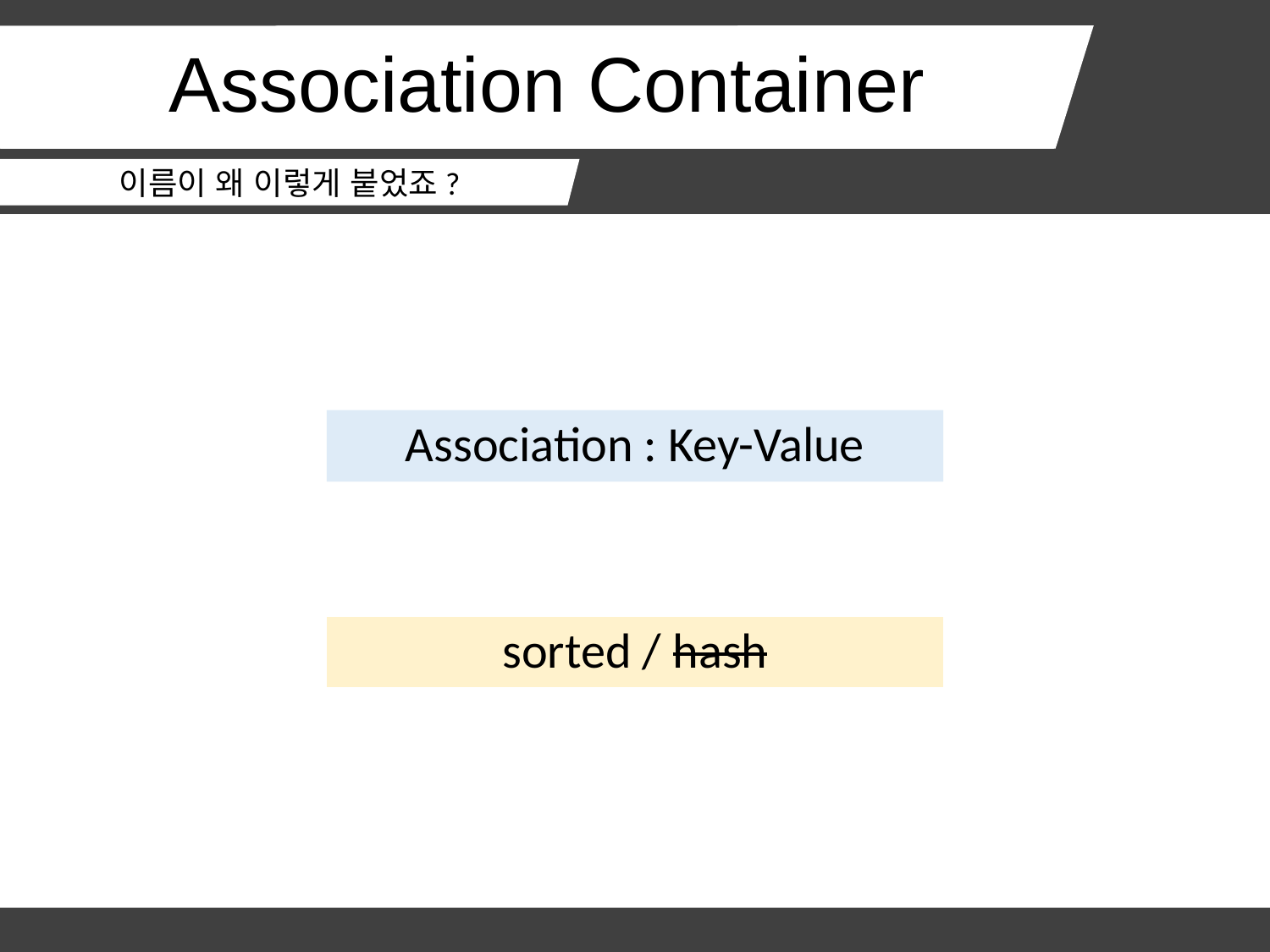

Association Container
이름이 왜 이렇게 붙었죠?
Association : Key-Value
sorted / hash